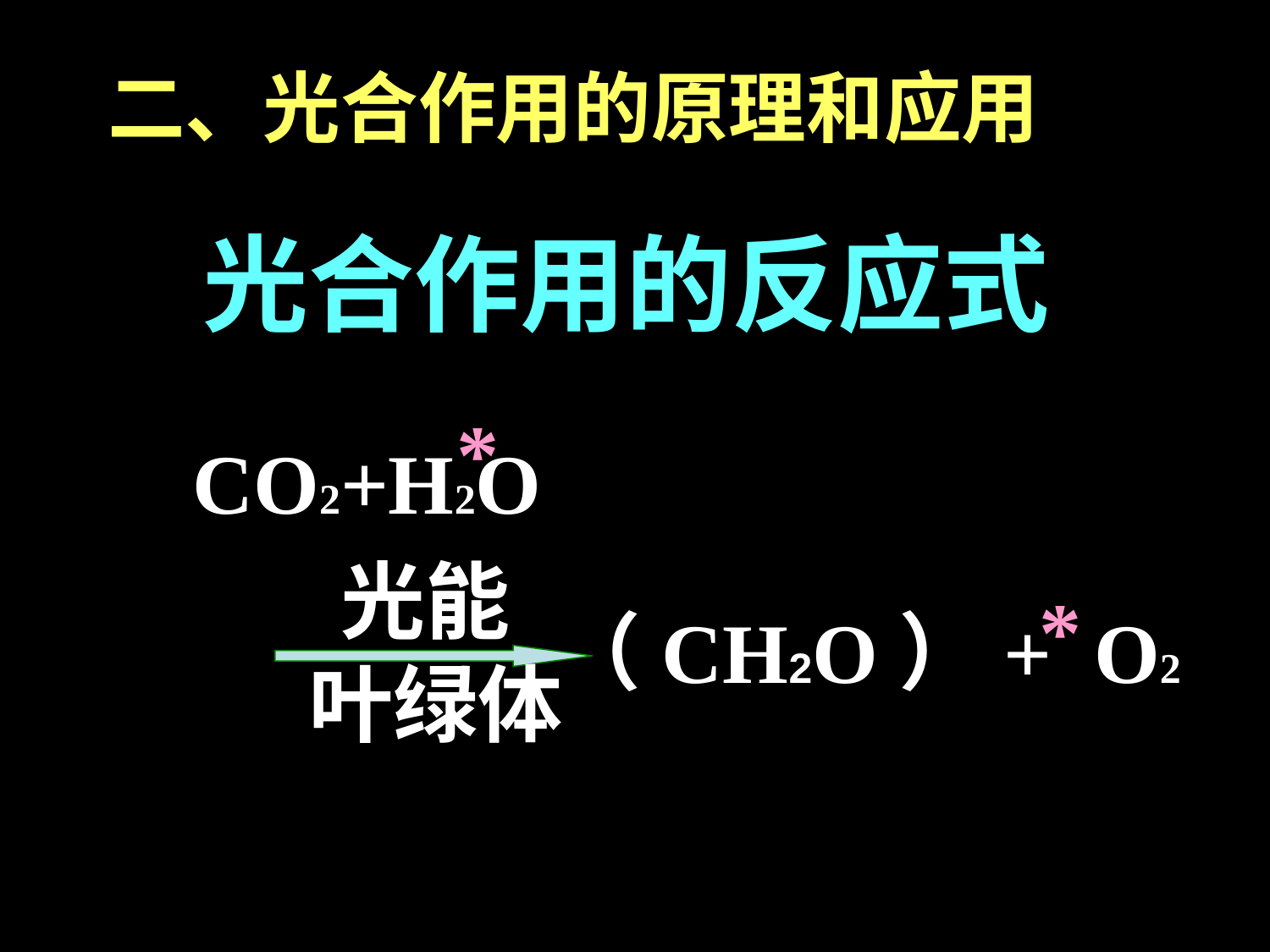

二、光合作用的原理和应用
光合作用的反应式
*
CO2+H2O
光能
（CH2O）+  O2

叶绿体
*